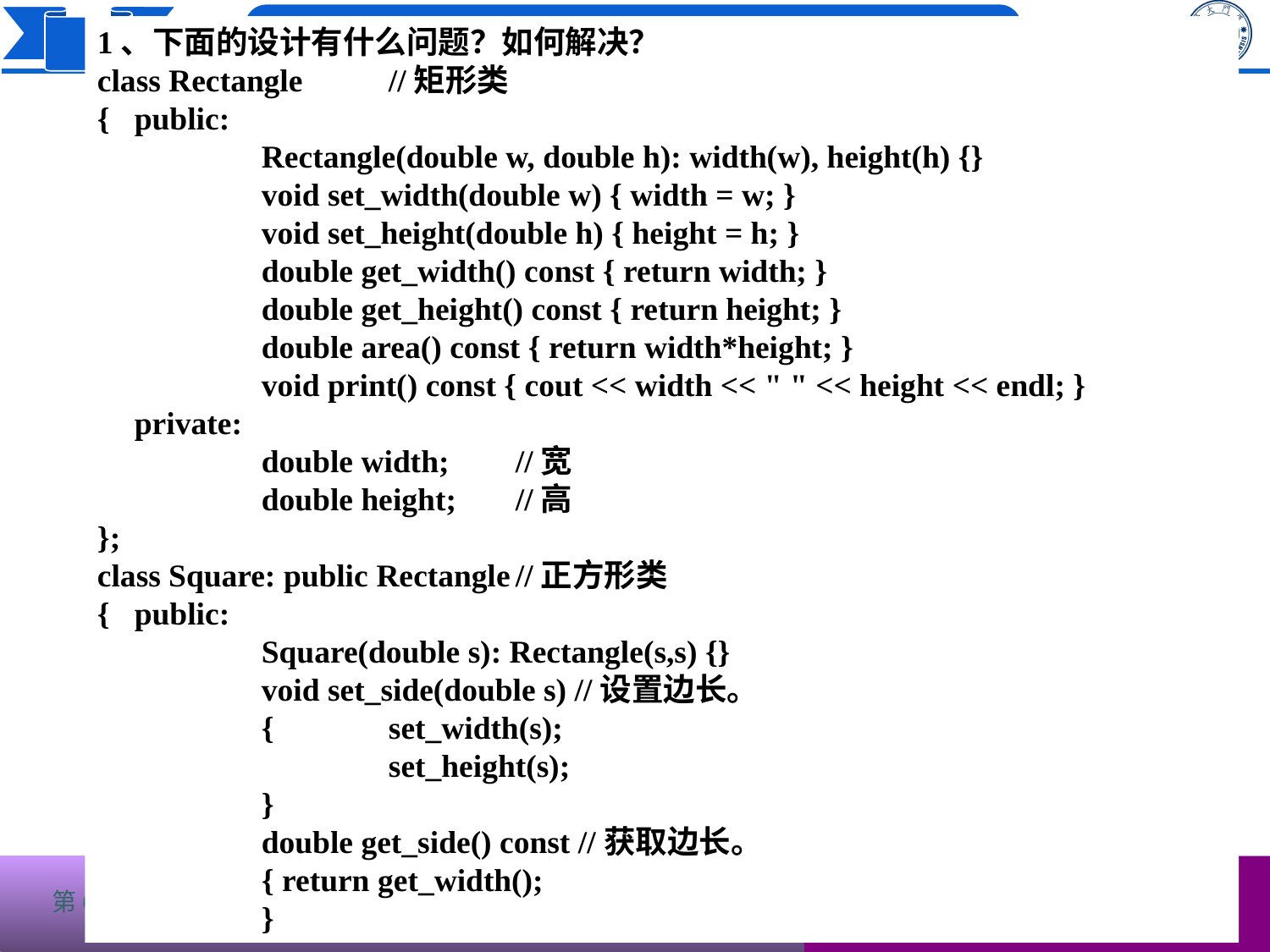

1、下面的设计有什么问题？如何解决？
class Rectangle	//矩形类
{	public:
		Rectangle(double w, double h): width(w), height(h) {}
		void set_width(double w) { width = w; }
		void set_height(double h) { height = h; }
		double get_width() const { return width; }
		double get_height() const { return height; }
		double area() const { return width*height; }
		void print() const { cout << width << " " << height << endl; }
	private:
		double width;	//宽
		double height;	//高
};
class Square: public Rectangle	//正方形类
{	public:
		Square(double s): Rectangle(s,s) {}
		void set_side(double s) //设置边长。
		{	set_width(s);
			set_height(s);
		}
		double get_side() const //获取边长。
		{ return get_width();
		}
23